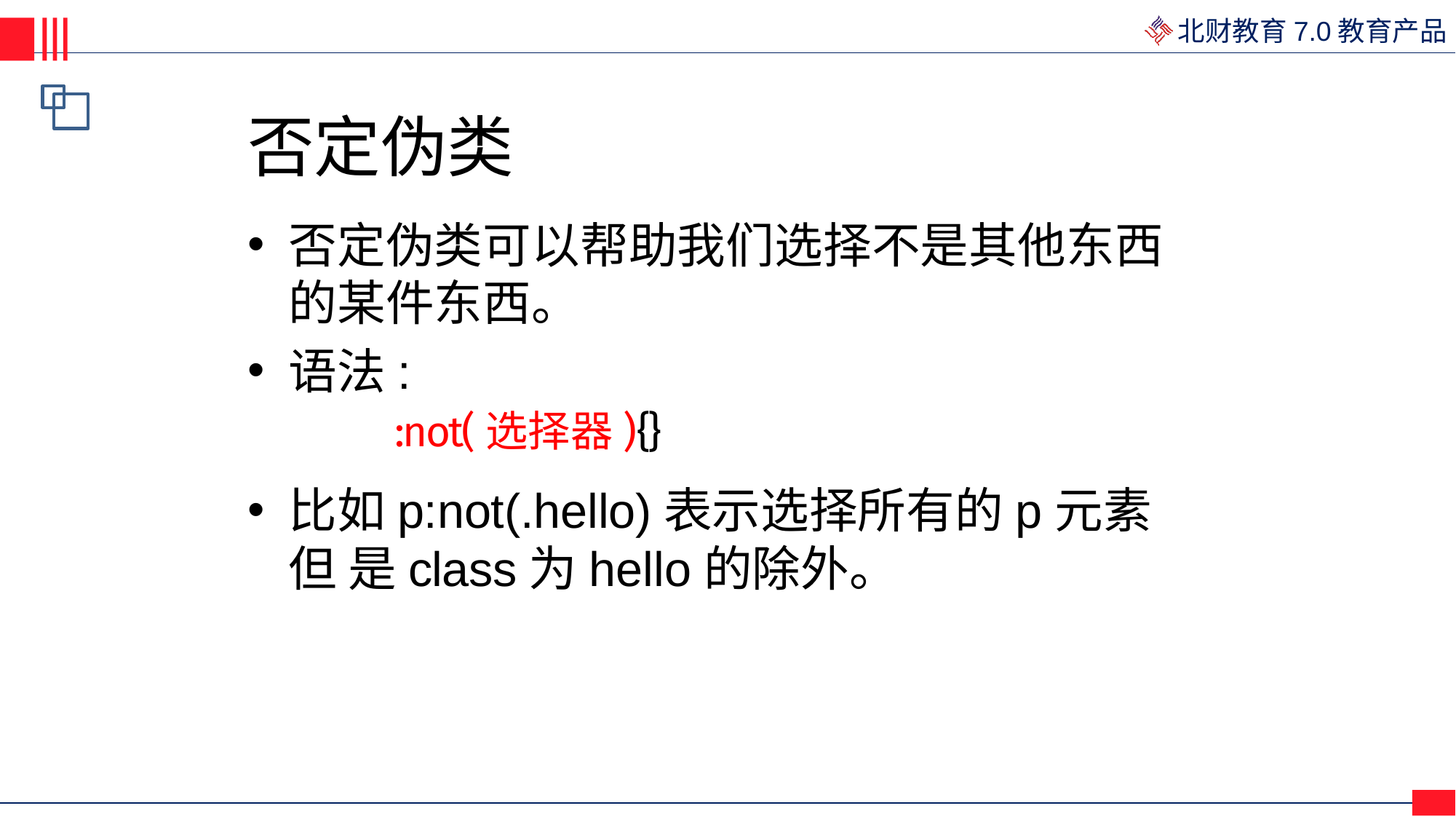

# 否定伪类
否定伪类可以帮助我们选择不是其他东西 的某件东西。
语法:
:not(选择器){}
比如p:not(.hello)表示选择所有的p元素但 是class为hello的除外。